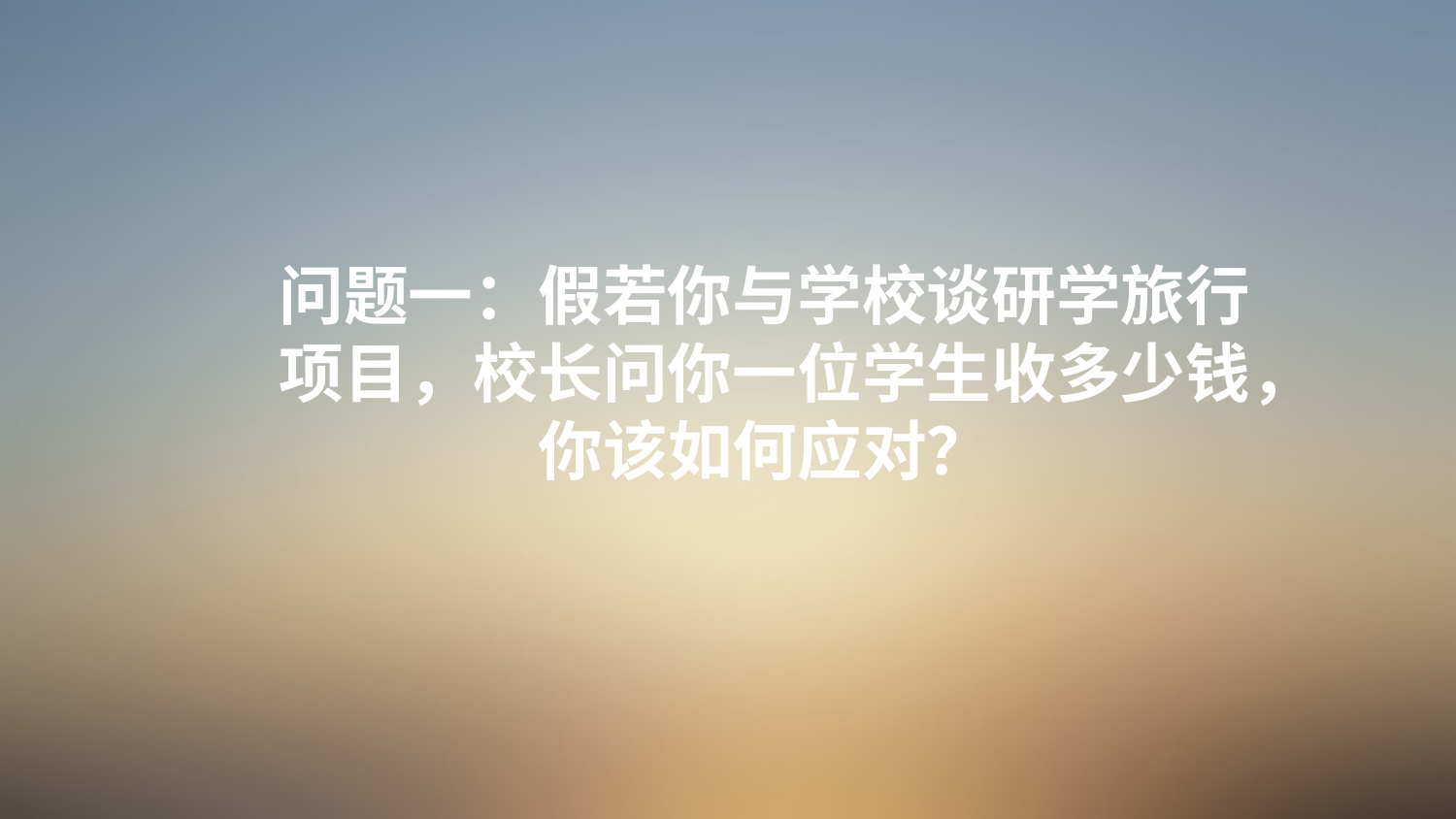

问题一：假若你与学校谈研学旅行项目，校长问你一位学生收多少钱，你该如何应对？